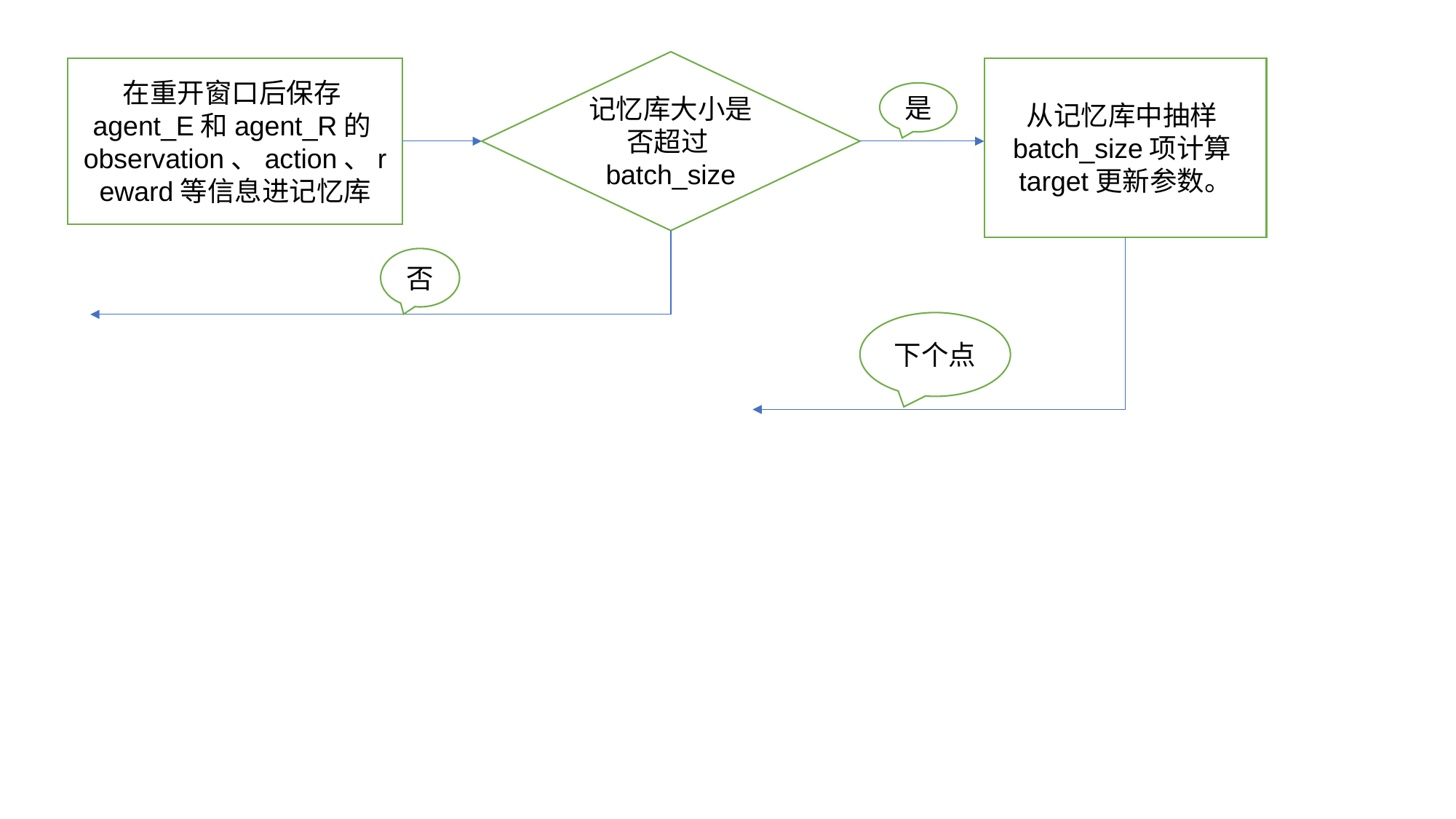

记忆库大小是否超过batch_size
在重开窗口后保存agent_E和agent_R的observation、action、reward等信息进记忆库
从记忆库中抽样batch_size项计算target更新参数。
是
否
下个点